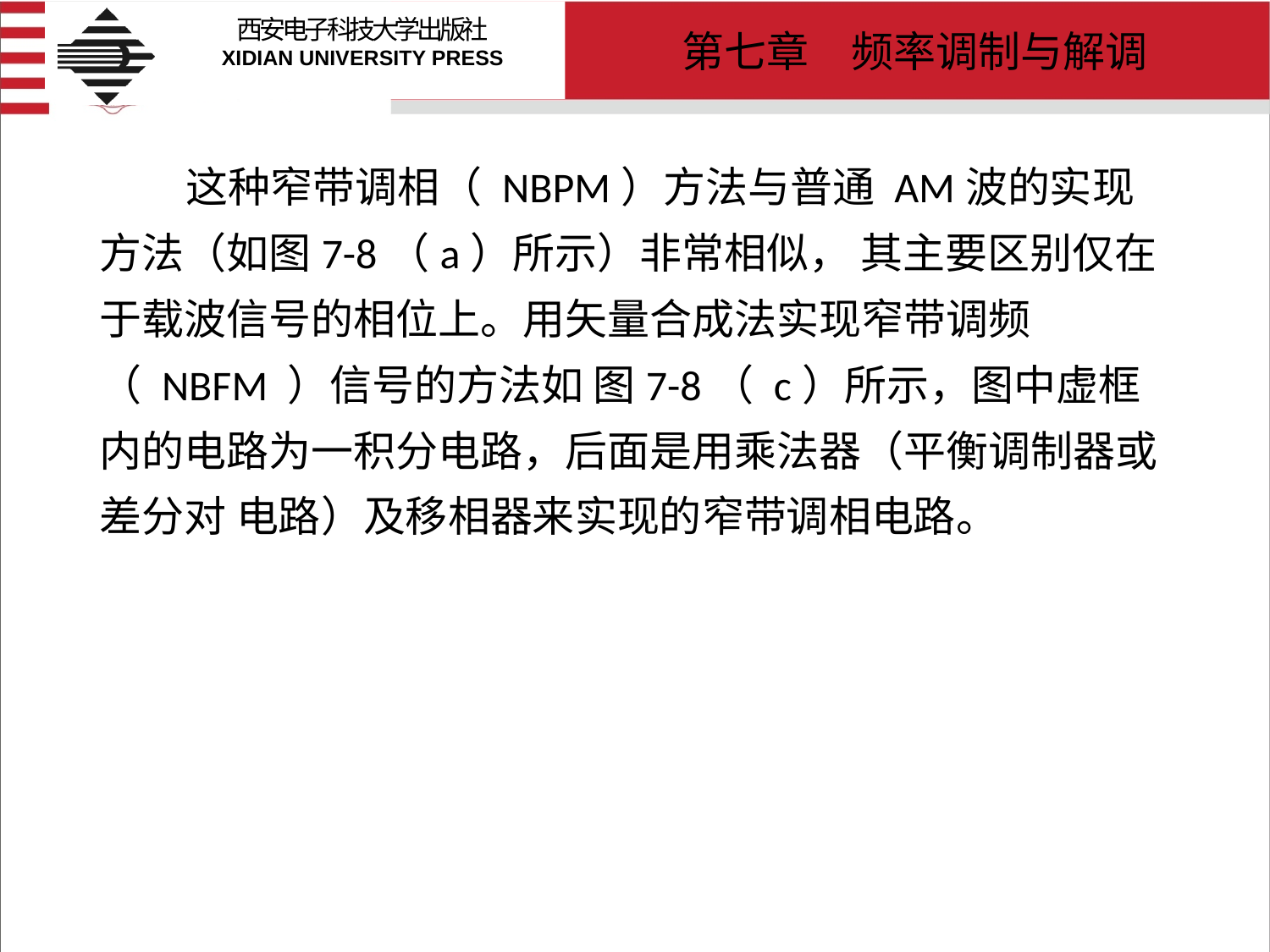

# 这种窄带调相（ NBPM）方法与普通 AM波的实现方法（如图7-8（a）所示）非常相似， 其主要区别仅在于载波信号的相位上。用矢量合成法实现窄带调频（ NBFM ）信号的方法如 图7-8（ c）所示，图中虚框内的电路为一积分电路，后面是用乘法器（平衡调制器或差分对 电路）及移相器来实现的窄带调相电路。